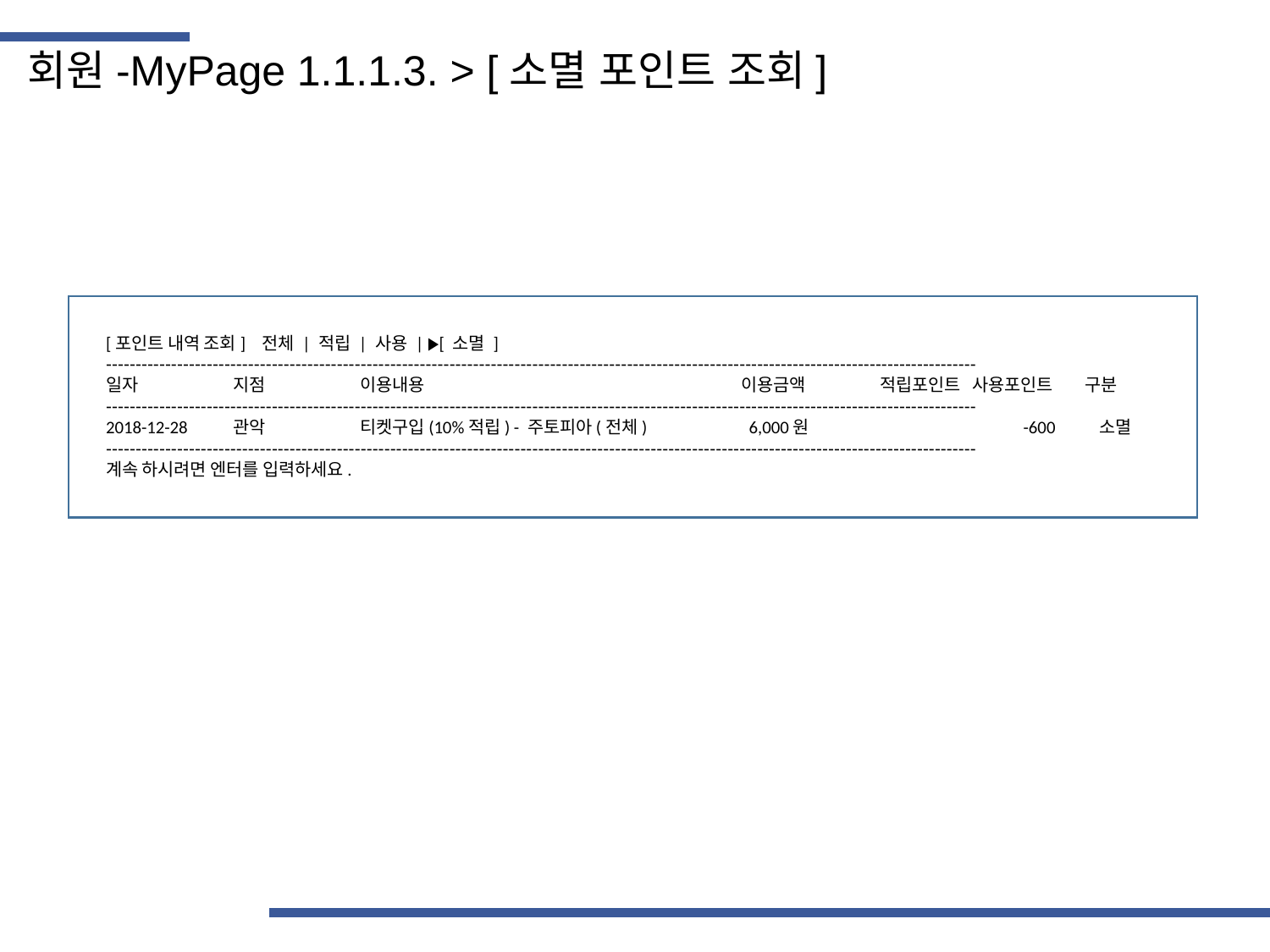

회원-MyPage 1.1.1.3. > [소멸 포인트 조회]

[포인트 내역 조회]   전체 | 적립 | 사용 | ▶[ 소멸 ]
---------------------------------------------------------------------------------------------------------------------------------------------------
일자	지점	이용내용			이용금액	   적립포인트   사용포인트        구분
---------------------------------------------------------------------------------------------------------------------------------------------------
2018-12-28	관악	티켓구입(10%적립) - 주토피아(전체)               	  6,000원	          	      -600          소멸
---------------------------------------------------------------------------------------------------------------------------------------------------
계속 하시려면 엔터를 입력하세요.